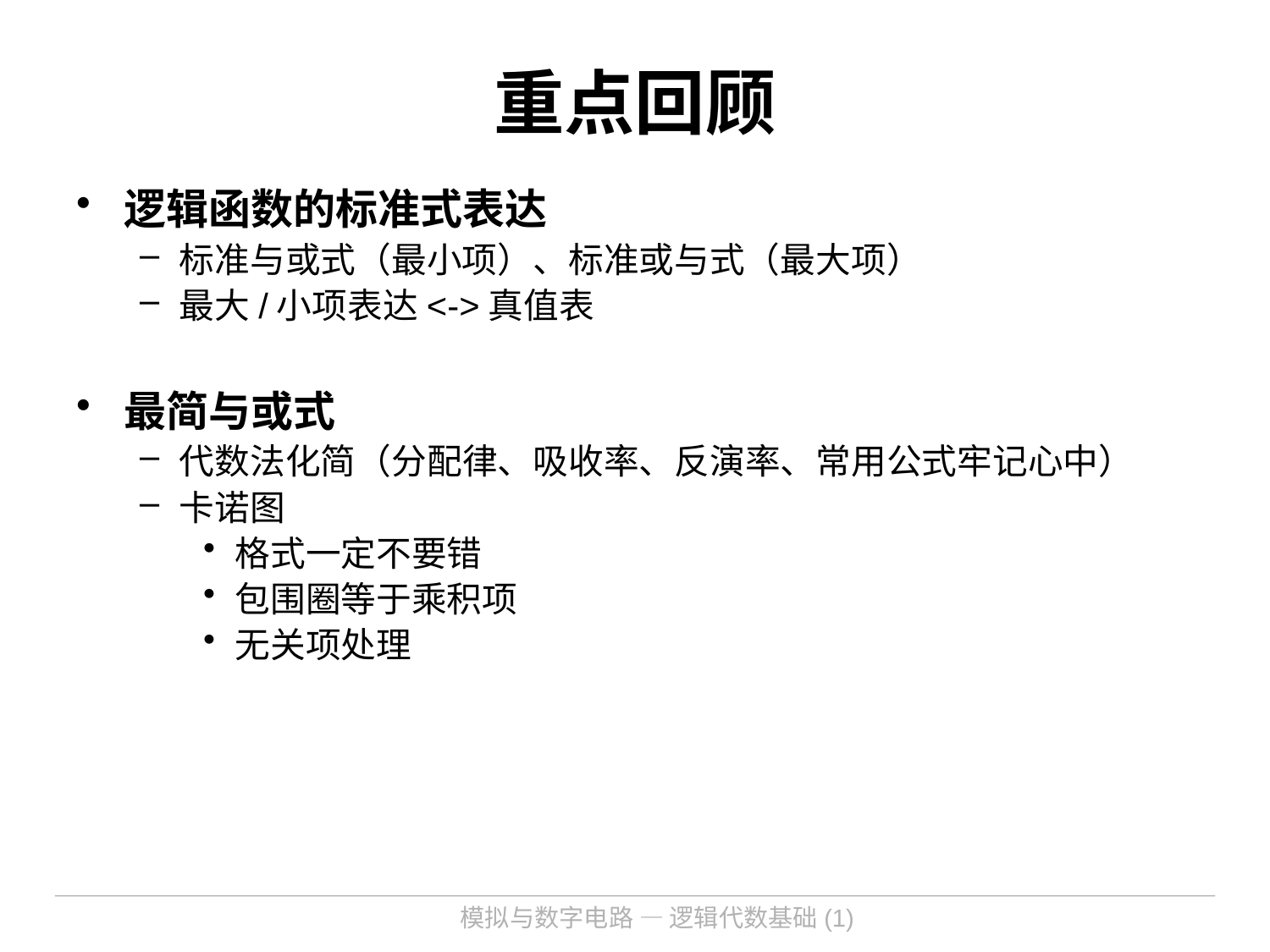

# 重点回顾
逻辑函数的标准式表达
标准与或式（最小项）、标准或与式（最大项）
最大/小项表达<->真值表

最简与或式
代数法化简（分配律、吸收率、反演率、常用公式牢记心中）
卡诺图
格式一定不要错
包围圈等于乘积项
无关项处理

模拟与数字电路 — 逻辑代数基础(1)
2